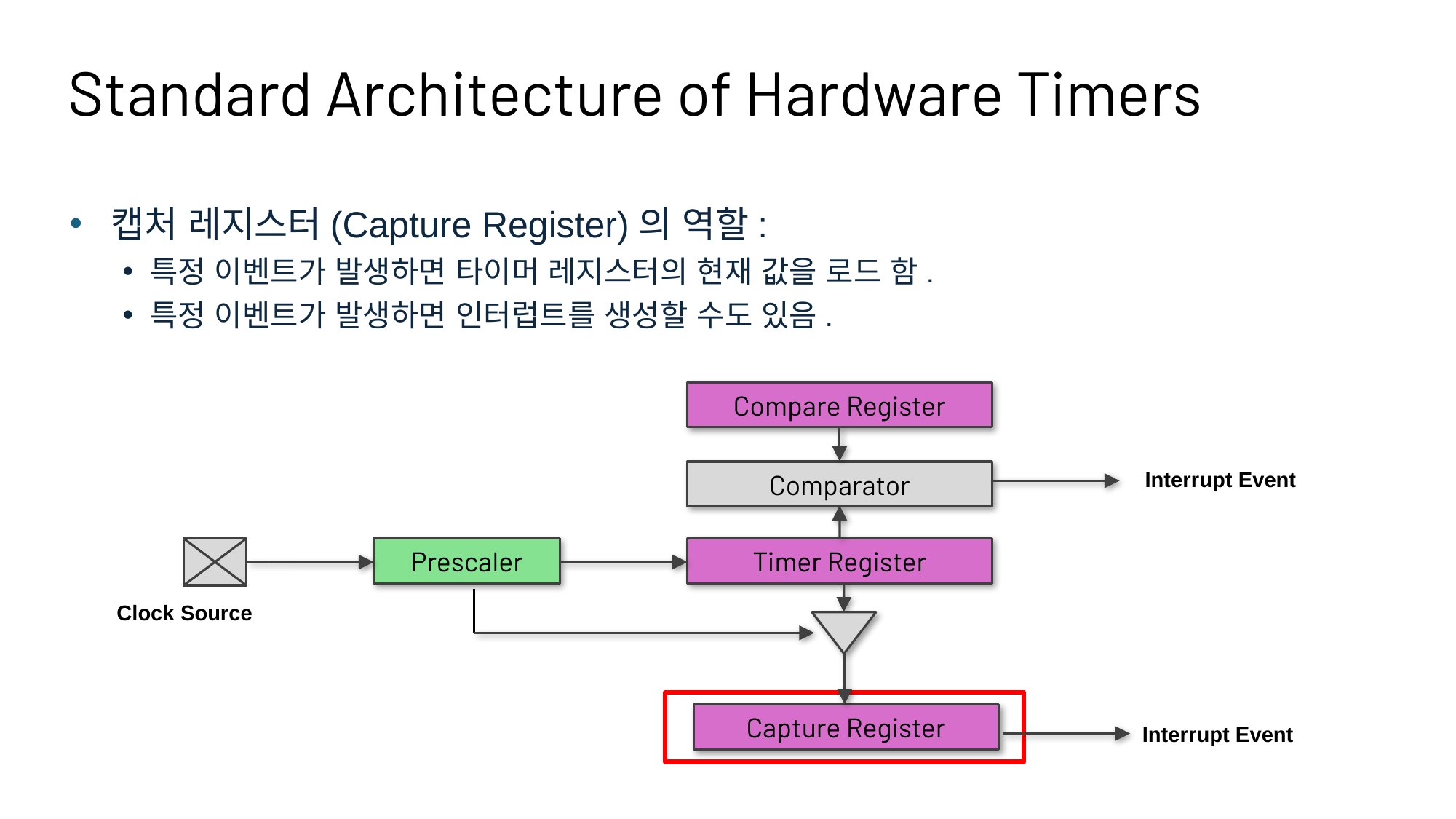

# Standard Architecture of Hardware Timers
캡처 레지스터(Capture Register)의 역할:
특정 이벤트가 발생하면 타이머 레지스터의 현재 값을 로드 함.
특정 이벤트가 발생하면 인터럽트를 생성할 수도 있음.
Compare Register
Interrupt Event
Comparator
Timer Register
Prescaler

Clock Source

Capture Register
Interrupt Event